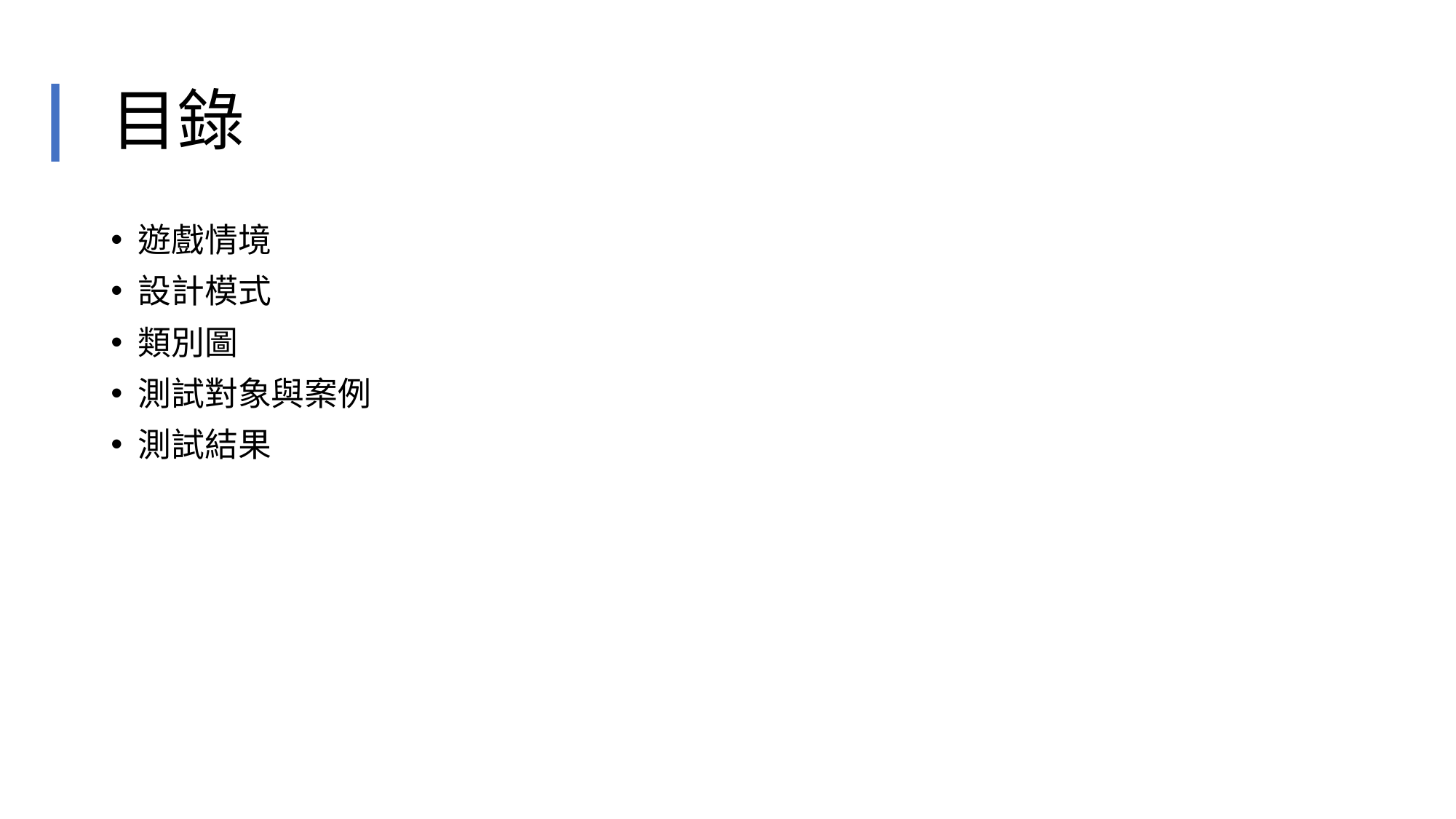

# 目錄

遊戲情境
設計模式
類別圖
測試對象與案例
測試結果